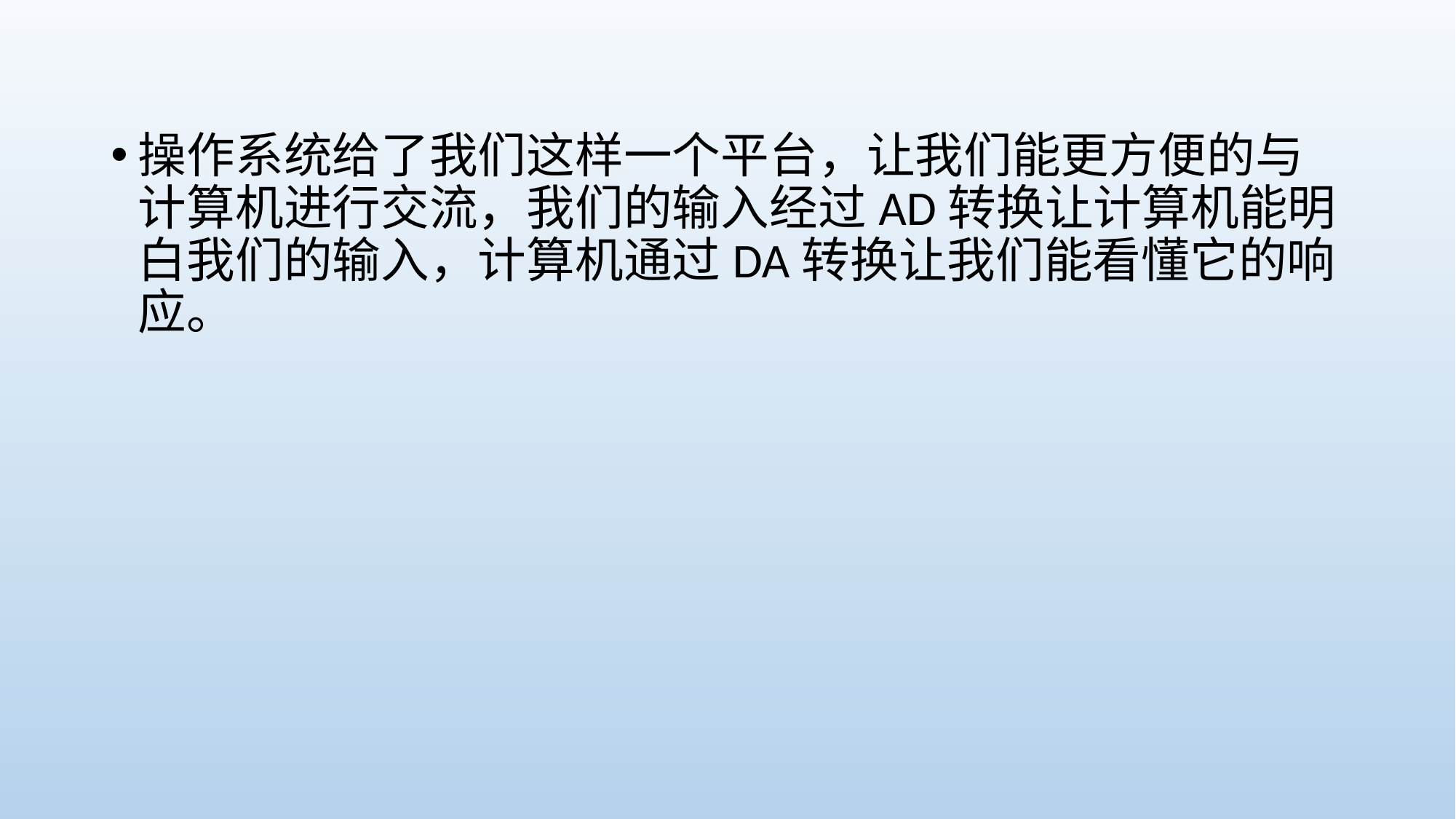

#
操作系统给了我们这样一个平台，让我们能更方便的与计算机进行交流，我们的输入经过AD转换让计算机能明白我们的输入，计算机通过DA转换让我们能看懂它的响应。